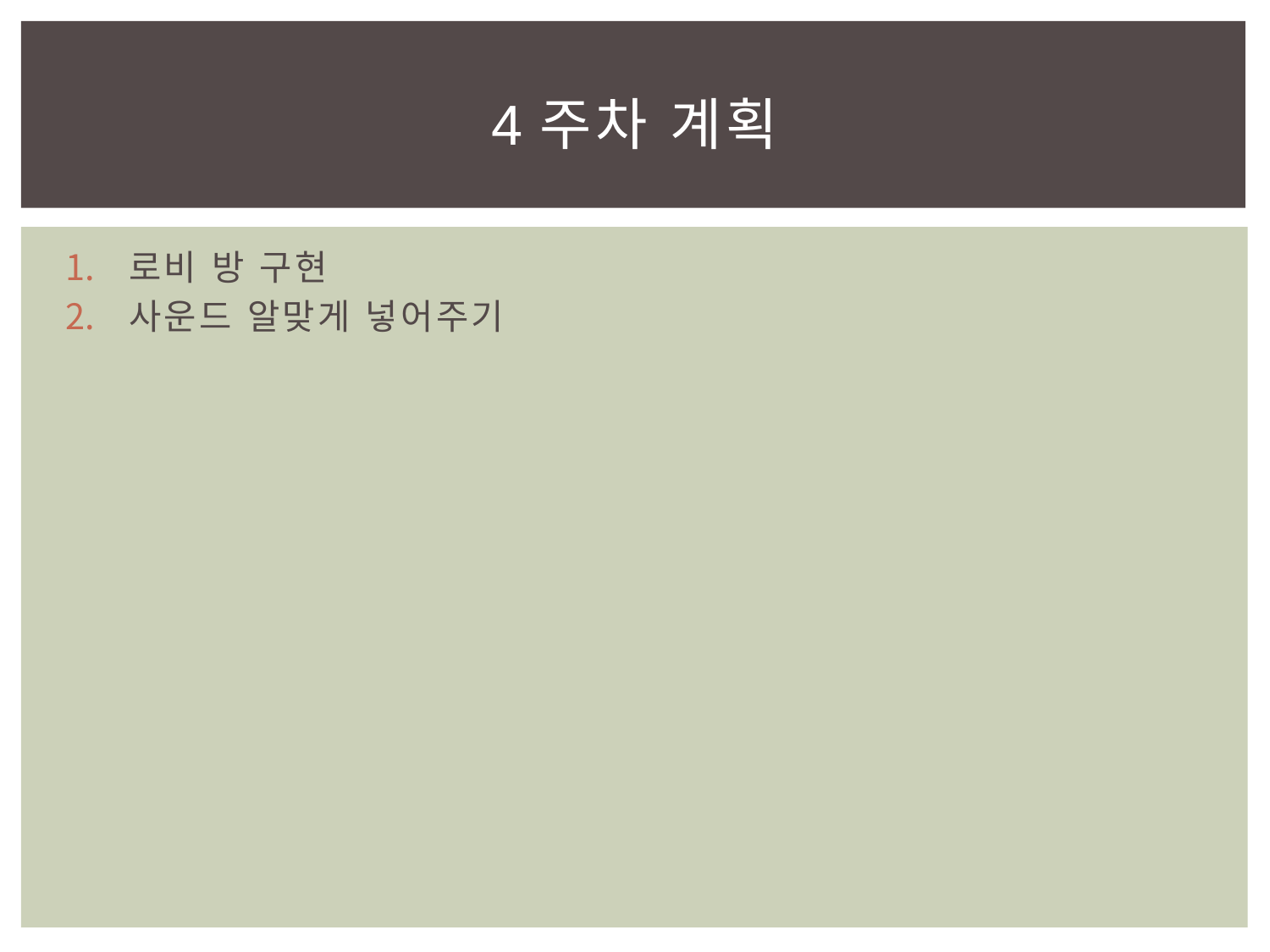

# 4주차 계획
로비 방 구현
사운드 알맞게 넣어주기